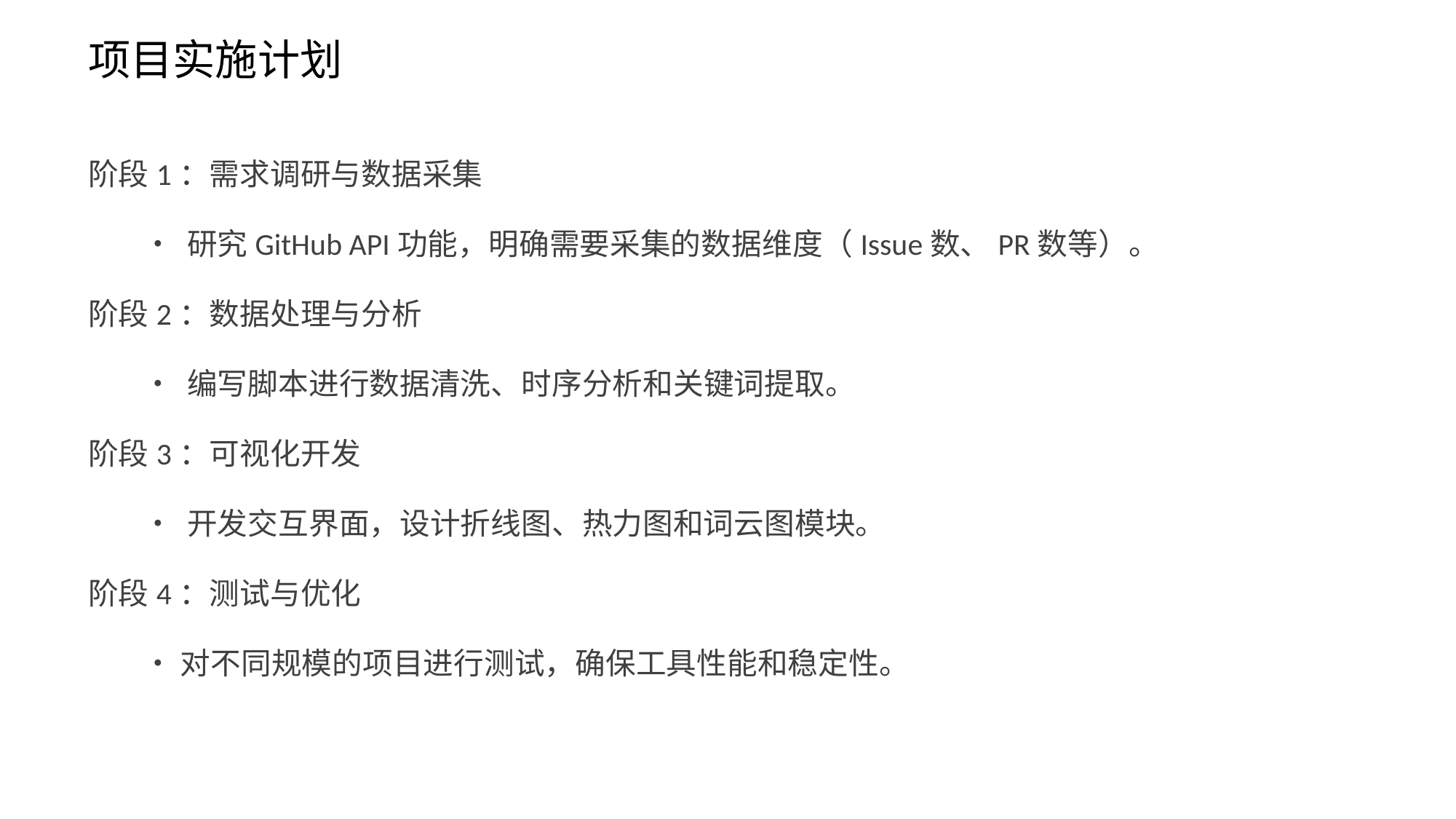

# 项目实施计划
阶段1：需求调研与数据采集
• 研究GitHub API功能，明确需要采集的数据维度（Issue数、PR数等）。
阶段2：数据处理与分析
• 编写脚本进行数据清洗、时序分析和关键词提取。
阶段3：可视化开发
• 开发交互界面，设计折线图、热力图和词云图模块。
阶段4：测试与优化
•对不同规模的项目进行测试，确保工具性能和稳定性。